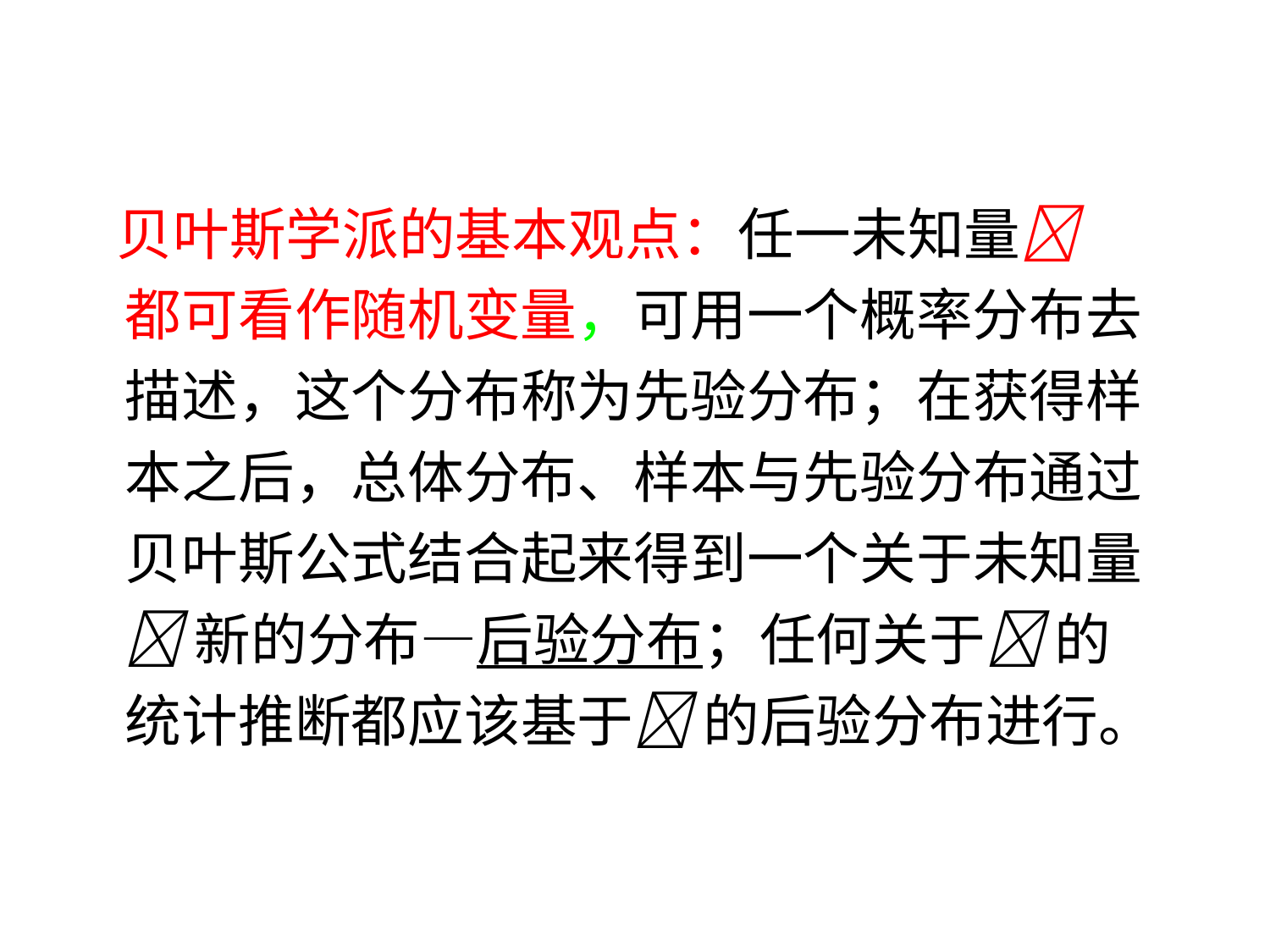

贝叶斯学派的基本观点：任一未知量θ 都可看作随机变量，可用一个概率分布去描述，这个分布称为先验分布；在获得样本之后，总体分布、样本与先验分布通过贝叶斯公式结合起来得到一个关于未知量θ 新的分布—后验分布；任何关于θ 的统计推断都应该基于θ 的后验分布进行。